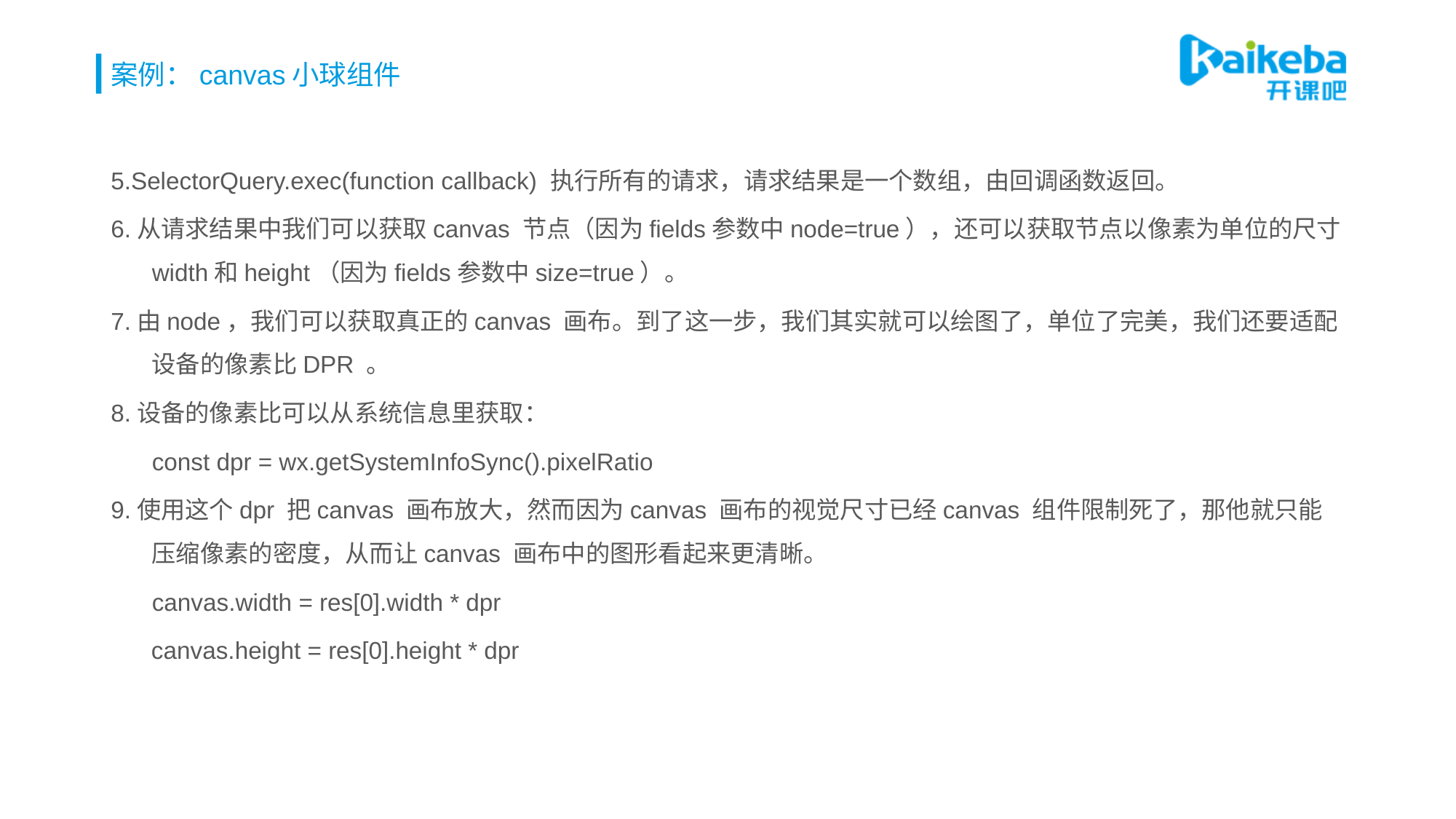

# 案例：canvas小球组件
5.SelectorQuery.exec(function callback) 执行所有的请求，请求结果是一个数组，由回调函数返回。
6.从请求结果中我们可以获取canvas 节点（因为fields参数中node=true），还可以获取节点以像素为单位的尺寸width和height（因为fields参数中size=true）。
7.由node，我们可以获取真正的canvas 画布。到了这一步，我们其实就可以绘图了，单位了完美，我们还要适配设备的像素比DPR 。
8.设备的像素比可以从系统信息里获取：
	const dpr = wx.getSystemInfoSync().pixelRatio
9.使用这个dpr 把canvas 画布放大，然而因为canvas 画布的视觉尺寸已经canvas 组件限制死了，那他就只能压缩像素的密度，从而让canvas 画布中的图形看起来更清晰。
	canvas.width = res[0].width * dpr
      canvas.height = res[0].height * dpr